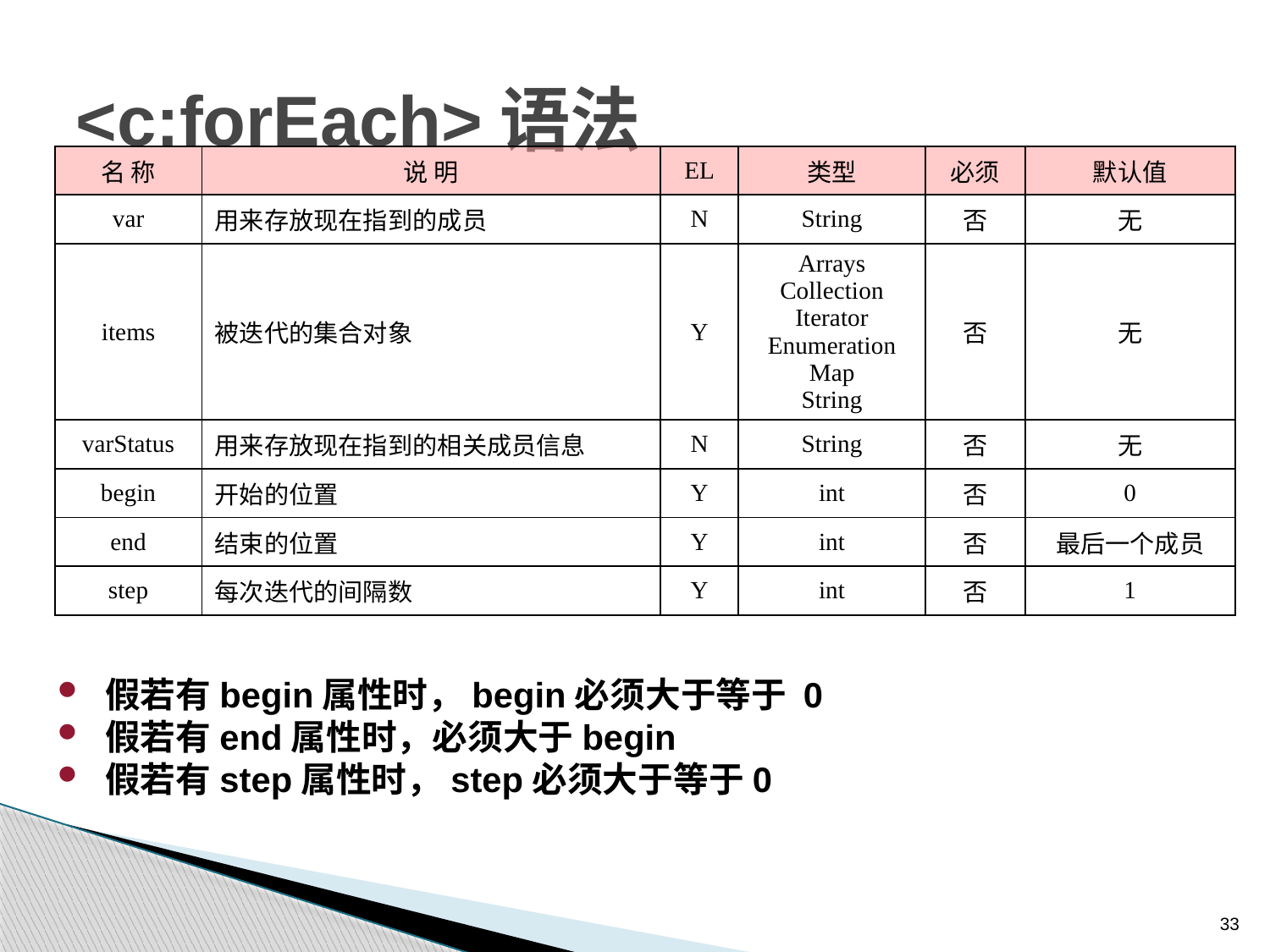

# <c:forEach>语法
| 名 称 | 说 明 | EL | 类型 | 必须 | 默认值 |
| --- | --- | --- | --- | --- | --- |
| var | 用来存放现在指到的成员 | N | String | 否 | 无 |
| items | 被迭代的集合对象 | Y | Arrays Collection Iterator Enumeration Map String | 否 | 无 |
| varStatus | 用来存放现在指到的相关成员信息 | N | String | 否 | 无 |
| begin | 开始的位置 | Y | int | 否 | 0 |
| end | 结束的位置 | Y | int | 否 | 最后一个成员 |
| step | 每次迭代的间隔数 | Y | int | 否 | 1 |
假若有begin属性时，begin必须大于等于 0
假若有end属性时，必须大于begin
假若有step属性时，step必须大于等于0
33